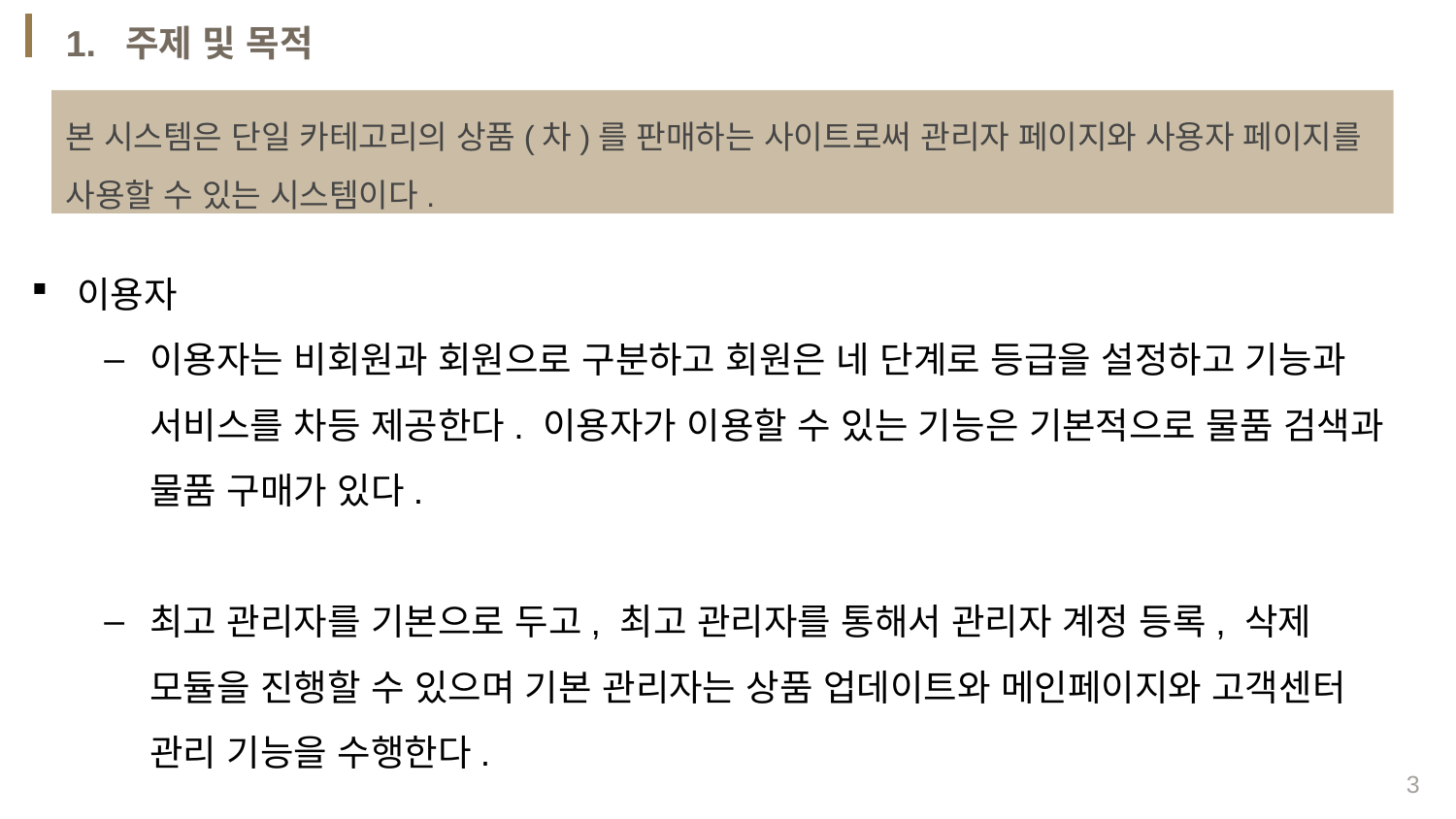

1.  주제 및 목적
본 시스템은 단일 카테고리의 상품(차)를 판매하는 사이트로써 관리자 페이지와 사용자 페이지를 사용할 수 있는 시스템이다.
이용자
이용자는 비회원과 회원으로 구분하고 회원은 네 단계로 등급을 설정하고 기능과 서비스를 차등 제공한다. 이용자가 이용할 수 있는 기능은 기본적으로 물품 검색과 물품 구매가 있다.

최고 관리자를 기본으로 두고, 최고 관리자를 통해서 관리자 계정 등록, 삭제 모듈을 진행할 수 있으며 기본 관리자는 상품 업데이트와 메인페이지와 고객센터 관리 기능을 수행한다.
3